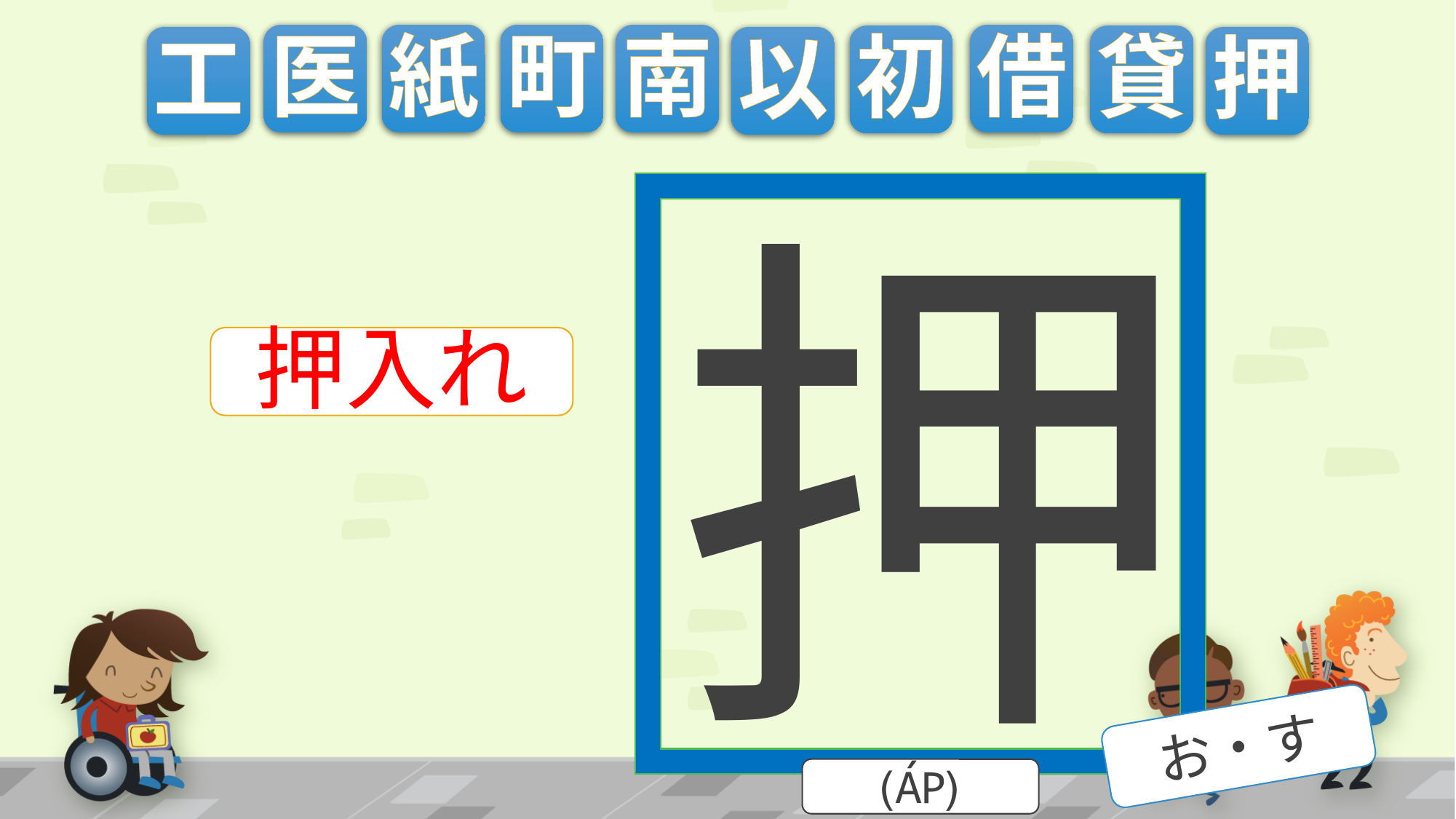

医
紙
町
南
借
初
貸
工
以
押
押
押入れ
お・す
(ÁP)